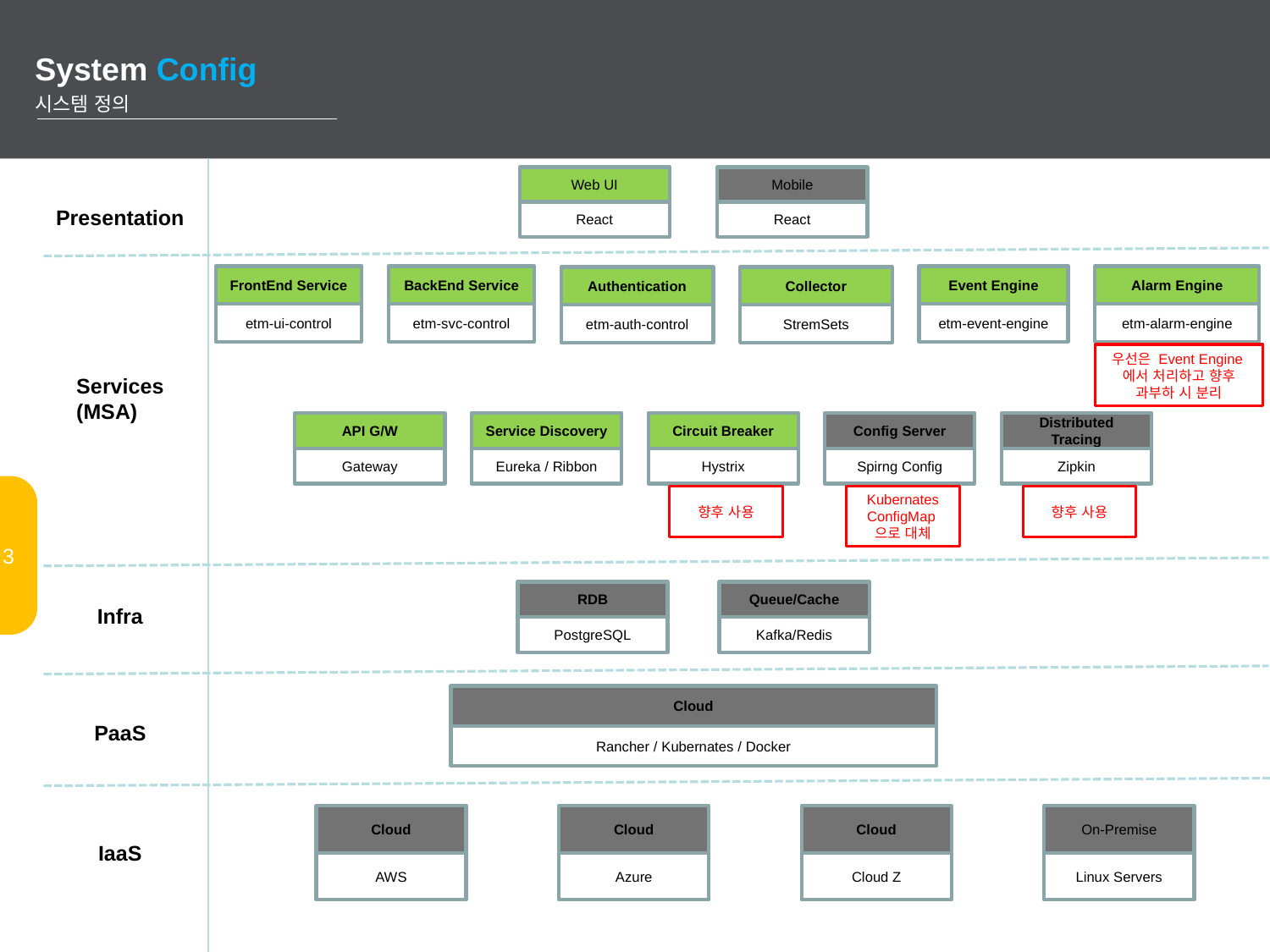

System Config
시스템 정의

Web UI
Mobile
React
React
Presentation
FrontEnd Service
etm-ui-control
BackEnd Service
etm-svc-control
Event Engine
etm-event-engine
Alarm Engine
etm-alarm-engine
Authentication
etm-auth-control
Collector
StremSets
우선은 Event Engine에서 처리하고 향후 과부하 시 분리
Services
(MSA)
API G/W
Gateway
Service Discovery
Eureka / Ribbon
Circuit Breaker
Hystrix
Config Server
Spirng Config
Distributed Tracing
Zipkin
  3
향후 사용
향후 사용
Kubernates
ConfigMap으로 대체
RDB
PostgreSQL
Queue/Cache
Kafka/Redis
Infra
Cloud
Rancher / Kubernates / Docker
PaaS
Cloud
AWS
Cloud
Azure
Cloud
Cloud Z
On-Premise
Linux Servers
IaaS